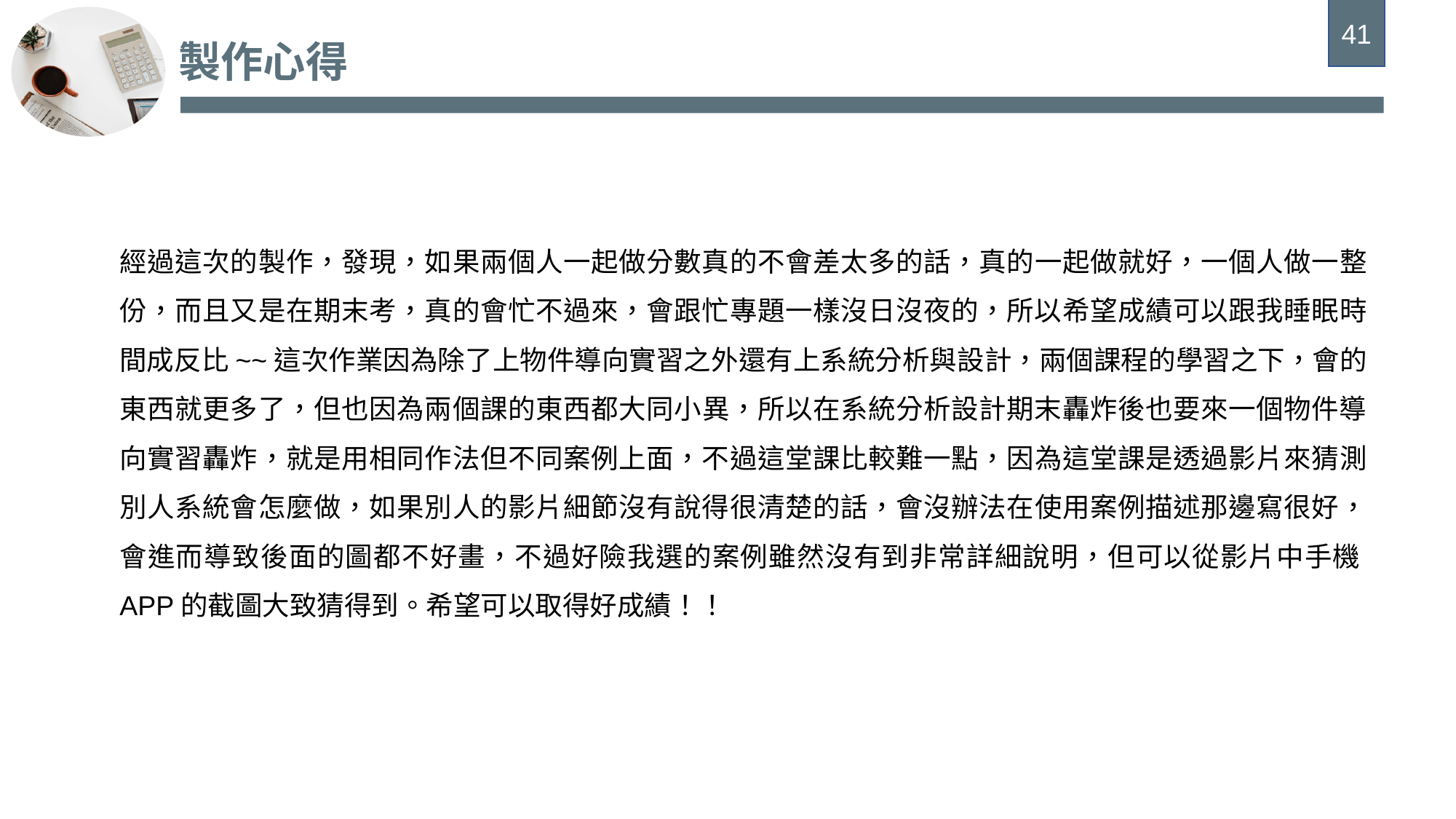

41

製作心得

經過這次的製作，發現，如果兩個人一起做分數真的不會差太多的話，真的一起做就好，一個人做一整份，而且又是在期末考，真的會忙不過來，會跟忙專題一樣沒日沒夜的，所以希望成績可以跟我睡眠時間成反比~~這次作業因為除了上物件導向實習之外還有上系統分析與設計，兩個課程的學習之下，會的東西就更多了，但也因為兩個課的東西都大同小異，所以在系統分析設計期末轟炸後也要來一個物件導向實習轟炸，就是用相同作法但不同案例上面，不過這堂課比較難一點，因為這堂課是透過影片來猜測別人系統會怎麼做，如果別人的影片細節沒有說得很清楚的話，會沒辦法在使用案例描述那邊寫很好，會進而導致後面的圖都不好畫，不過好險我選的案例雖然沒有到非常詳細說明，但可以從影片中手機APP的截圖大致猜得到。希望可以取得好成績！！